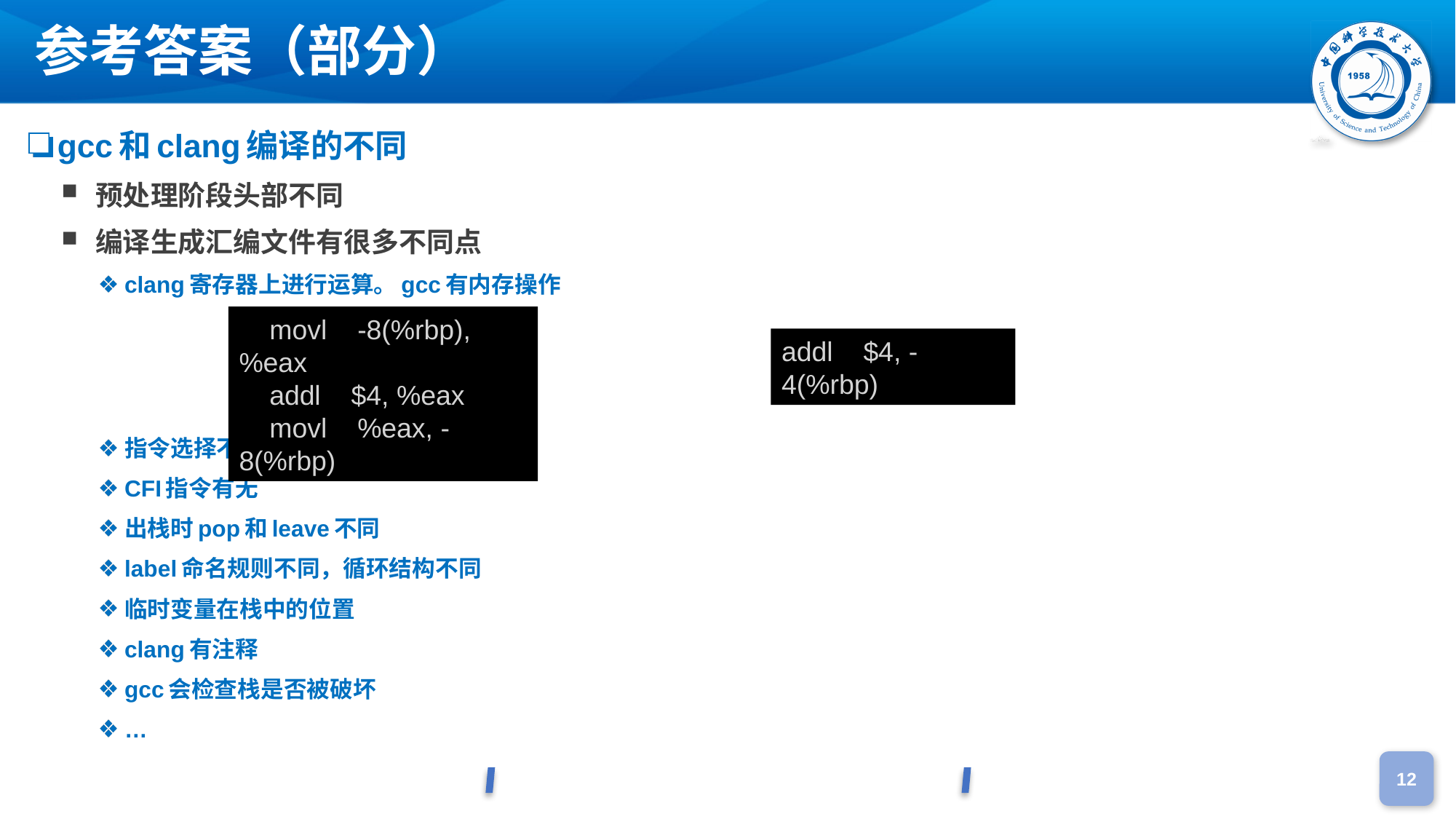

# 参考答案（部分）
gcc和clang编译的不同
预处理阶段头部不同
编译生成汇编文件有很多不同点
clang寄存器上进行运算。gcc有内存操作

指令选择不同
CFI指令有无
出栈时pop和leave不同
label命名规则不同，循环结构不同
临时变量在栈中的位置
clang有注释
gcc会检查栈是否被破坏
…
    movl    -8(%rbp), %eax
    addl    $4, %eax
    movl    %eax, -8(%rbp)
addl    $4, -4(%rbp)